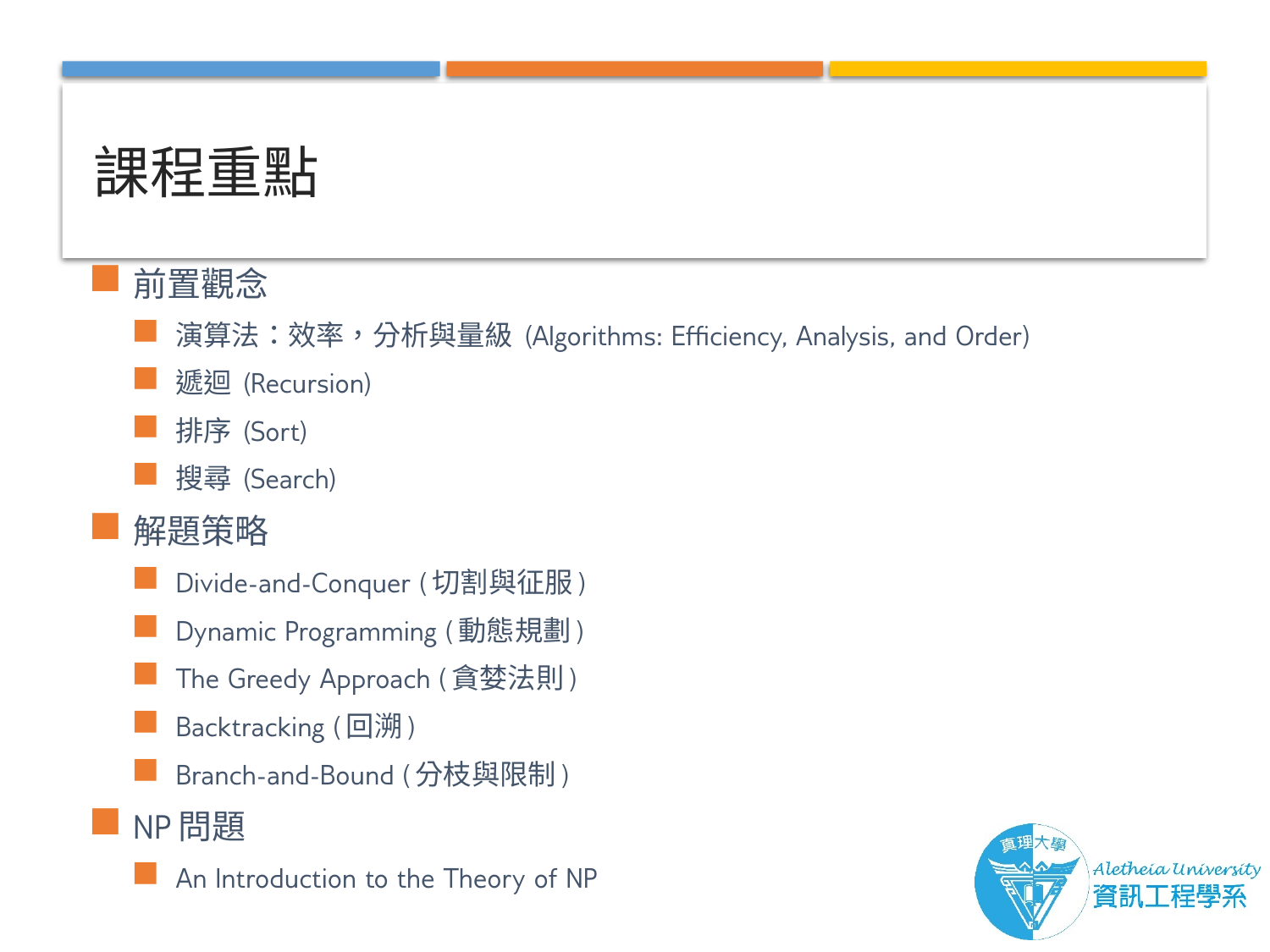

# 課程重點
前置觀念
演算法：效率，分析與量級 (Algorithms: Efficiency, Analysis, and Order)
遞迴 (Recursion)
排序 (Sort)
搜尋 (Search)
解題策略
Divide-and-Conquer (切割與征服)
Dynamic Programming (動態規劃)
The Greedy Approach (貪婪法則)
Backtracking (回溯)
Branch-and-Bound (分枝與限制)
NP問題
An Introduction to the Theory of NP